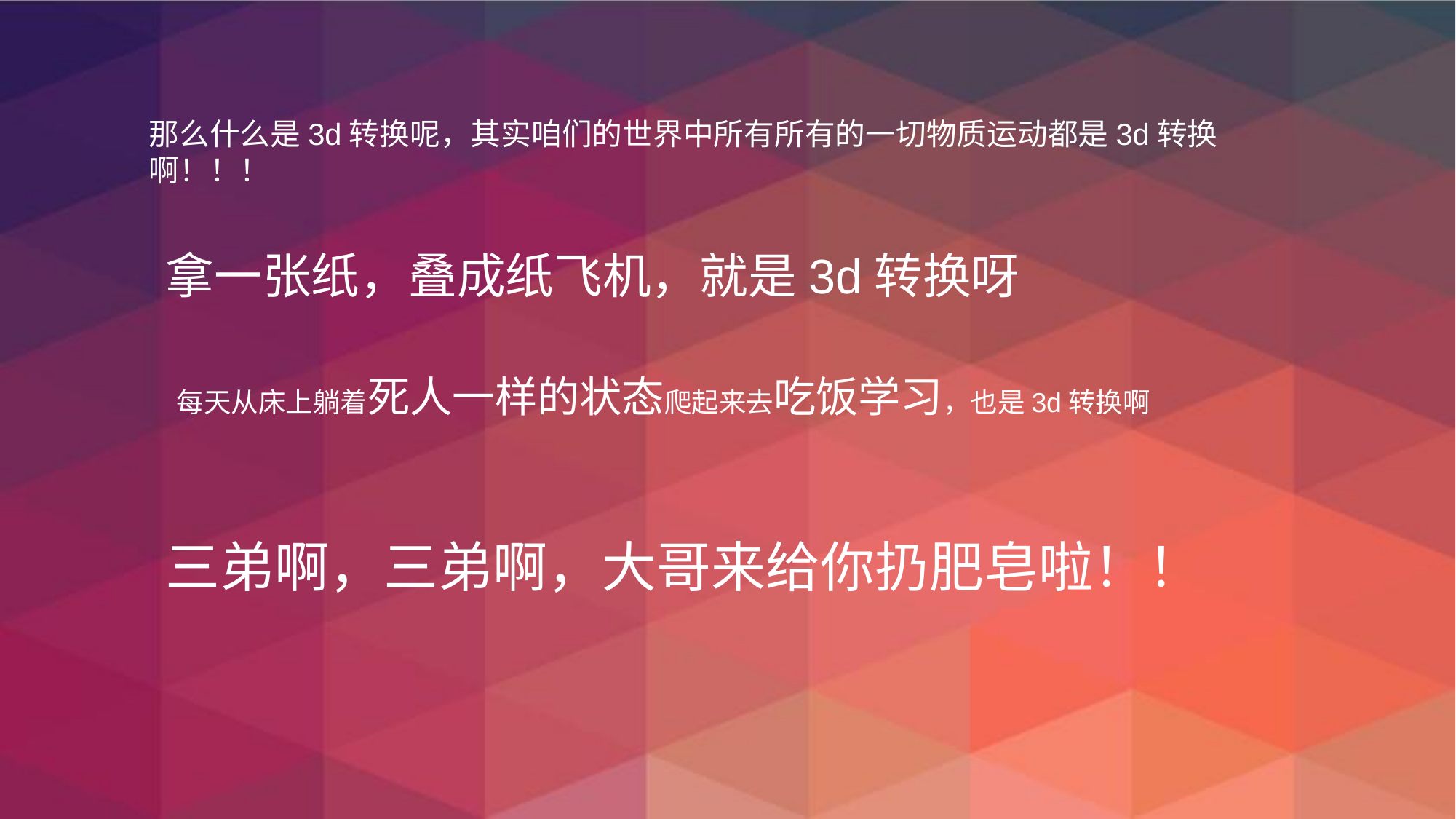

那么什么是3d转换呢，其实咱们的世界中所有所有的一切物质运动都是3d转换啊！！！
拿一张纸，叠成纸飞机，就是3d转换呀
每天从床上躺着死人一样的状态爬起来去吃饭学习，也是3d转换啊
三弟啊，三弟啊，大哥来给你扔肥皂啦！！